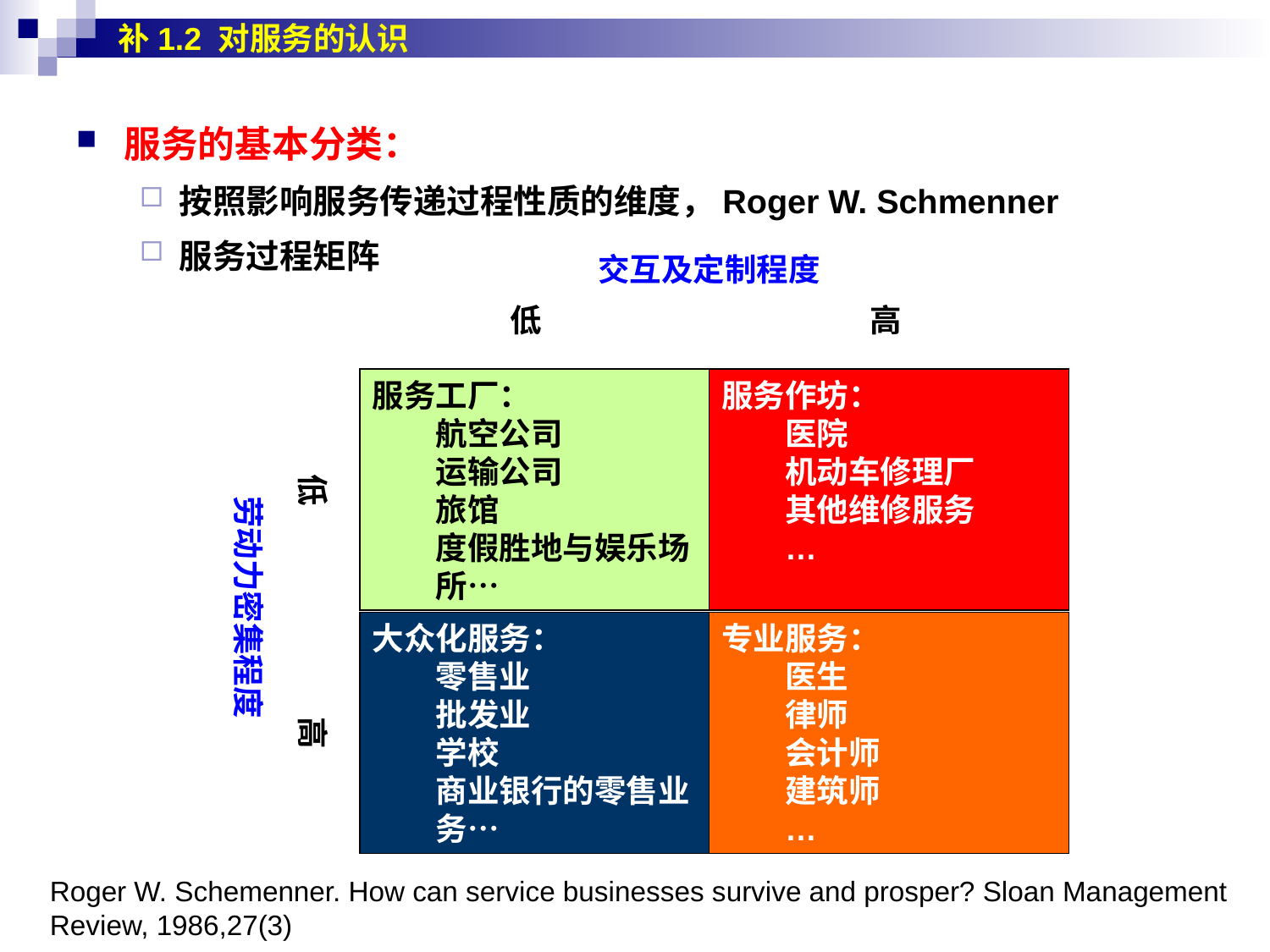

补1.2 对服务的认识
服务的基本分类：
按照影响服务传递过程性质的维度，Roger W. Schmenner
服务过程矩阵
交互及定制程度
低
高
服务工厂：
航空公司
运输公司
旅馆
度假胜地与娱乐场所…
服务作坊：
医院
机动车修理厂
其他维修服务
…

低
劳动力密集程度
大众化服务：
零售业
批发业
学校
商业银行的零售业务…
专业服务：
医生
律师
会计师
建筑师
…
高
Roger W. Schemenner. How can service businesses survive and prosper? Sloan Management Review, 1986,27(3)